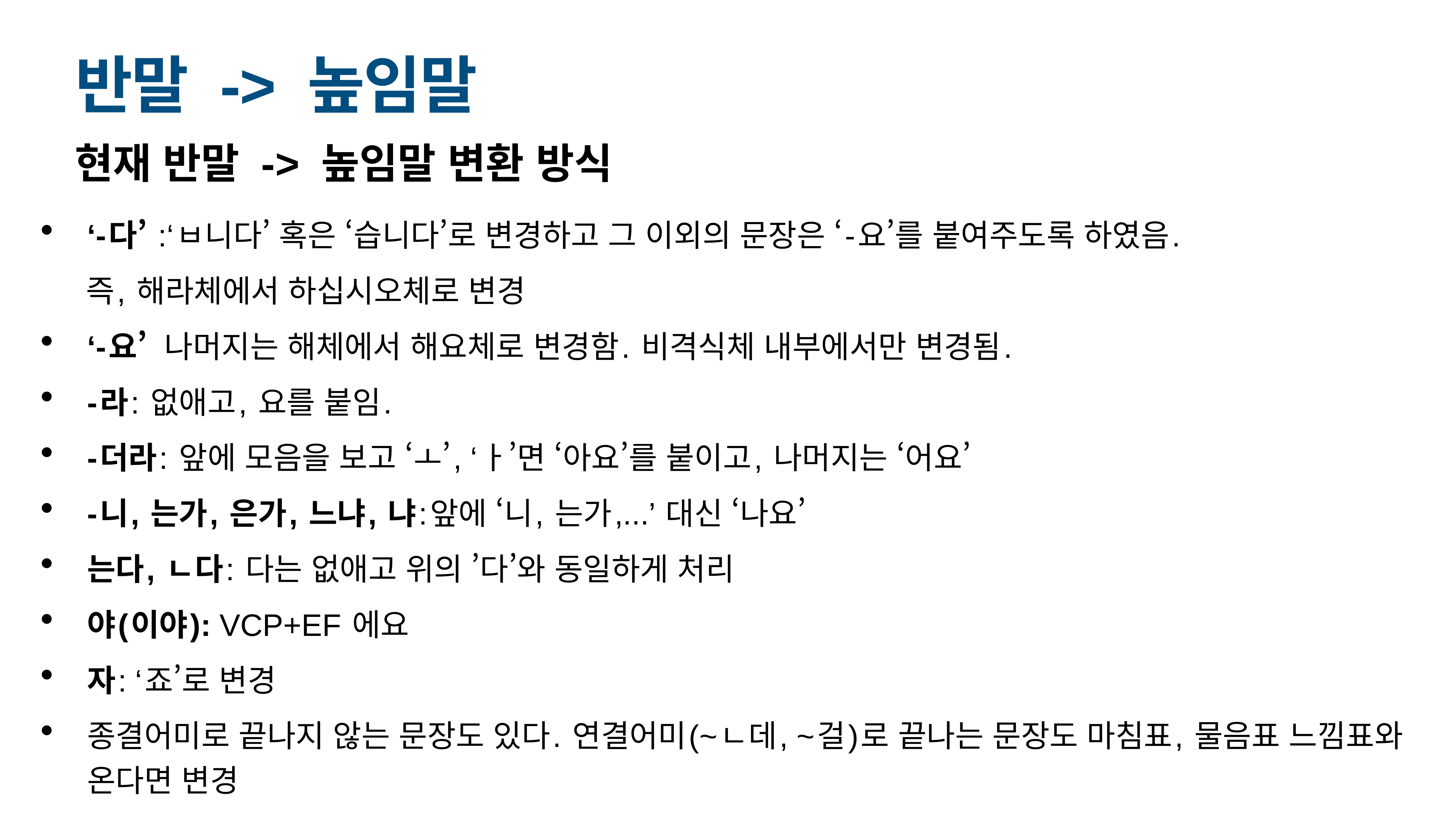

# 반말 -> 높임말
현재 반말 -> 높임말 변환 방식
‘-다’ :‘ㅂ니다’ 혹은 ‘습니다’로 변경하고 그 이외의 문장은 ‘-요’를 붙여주도록 하였음.
     즉, 해라체에서 하십시오체로 변경
‘-요’  나머지는 해체에서 해요체로 변경함. 비격식체 내부에서만 변경됨.
-라: 없애고, 요를 붙임.
-더라: 앞에 모음을 보고 ‘ㅗ’, ‘ㅏ’면 ‘아요’를 붙이고, 나머지는 ‘어요’
-니, 는가, 은가, 느냐, 냐:앞에 ‘니, 는가,...’ 대신 ‘나요’
는다, ㄴ다: 다는 없애고 위의 ’다’와 동일하게 처리
야(이야): VCP+EF 에요
자: ‘죠’로 변경
종결어미로 끝나지 않는 문장도 있다. 연결어미(~ㄴ데, ~걸)로 끝나는 문장도 마침표, 물음표 느낌표와 온다면 변경